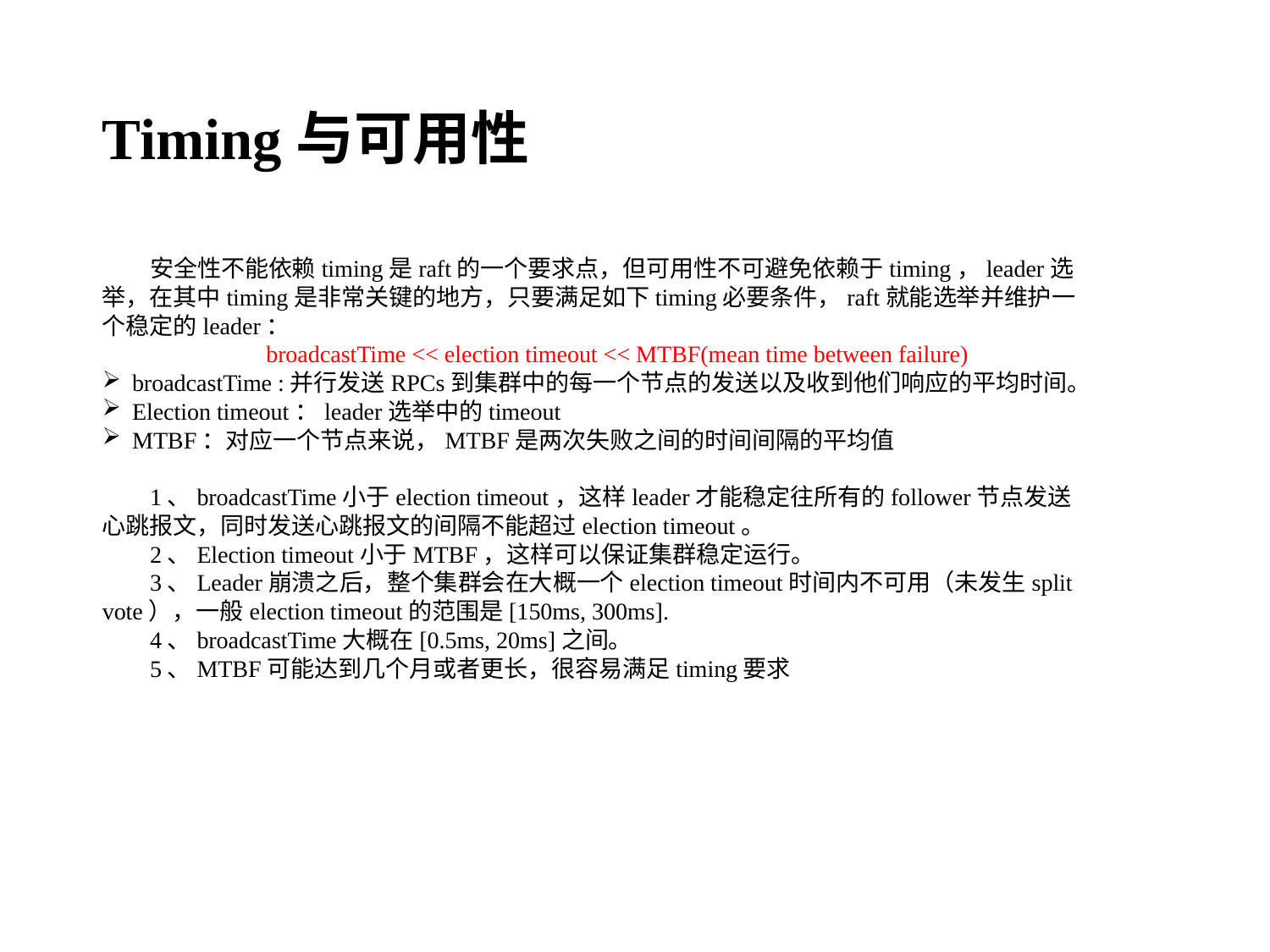

Timing与可用性
安全性不能依赖timing是raft的一个要求点，但可用性不可避免依赖于timing，leader选举，在其中timing是非常关键的地方，只要满足如下timing必要条件，raft就能选举并维护一个稳定的leader：
broadcastTime << election timeout << MTBF(mean time between failure)
broadcastTime :并行发送RPCs到集群中的每一个节点的发送以及收到他们响应的平均时间。
Election timeout：leader选举中的timeout
MTBF：对应一个节点来说，MTBF是两次失败之间的时间间隔的平均值

1、broadcastTime小于election timeout，这样leader才能稳定往所有的follower节点发送心跳报文，同时发送心跳报文的间隔不能超过election timeout。
2、Election timeout小于MTBF，这样可以保证集群稳定运行。
3、Leader崩溃之后，整个集群会在大概一个election timeout时间内不可用（未发生split vote），一般election timeout的范围是[150ms, 300ms].
4、broadcastTime大概在[0.5ms, 20ms]之间。
5、MTBF可能达到几个月或者更长，很容易满足timing要求